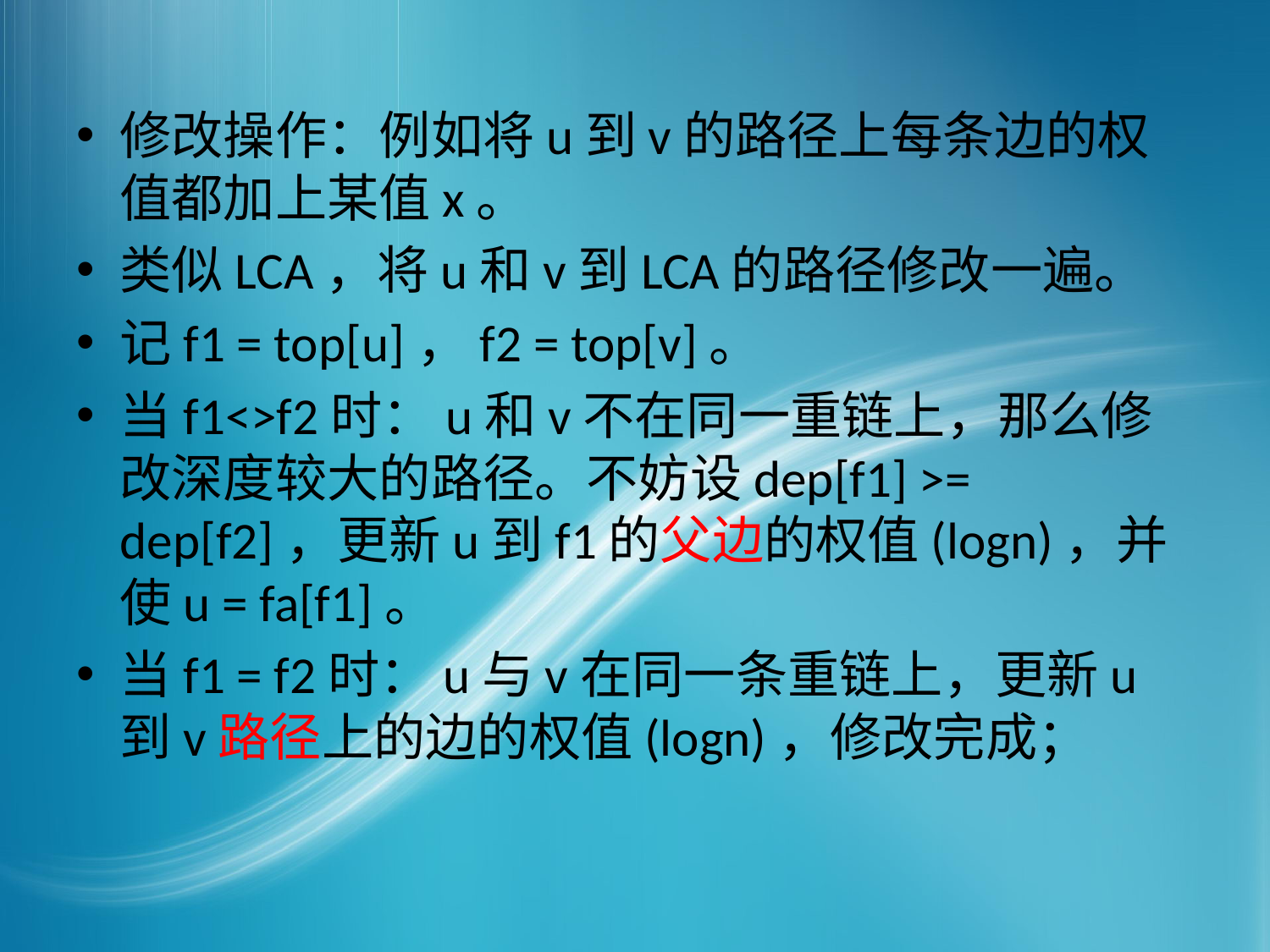

修改操作：例如将u到v的路径上每条边的权值都加上某值x。
类似LCA，将u和v到LCA的路径修改一遍。
记f1 = top[u]，f2 = top[v]。
当f1<>f2时：u和v不在同一重链上，那么修改深度较大的路径。不妨设dep[f1] >= dep[f2]，更新u到f1的父边的权值(logn)，并使u = fa[f1]。
当f1 = f2时：u与v在同一条重链上，更新u到v路径上的边的权值(logn)，修改完成；